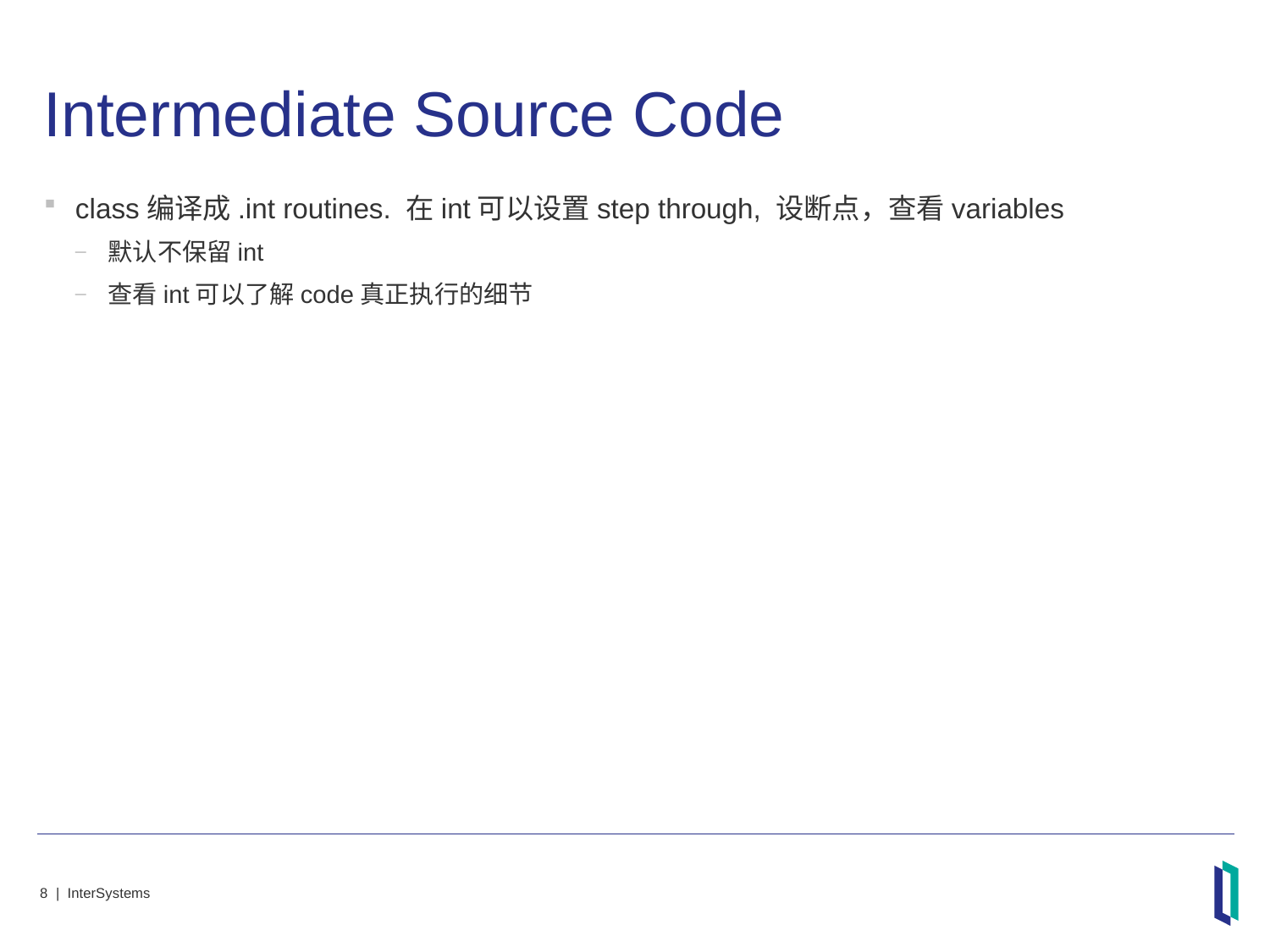

# Intermediate Source Code
class编译成.int routines. 在int可以设置step through, 设断点，查看variables
默认不保留int
查看int可以了解code真正执行的细节